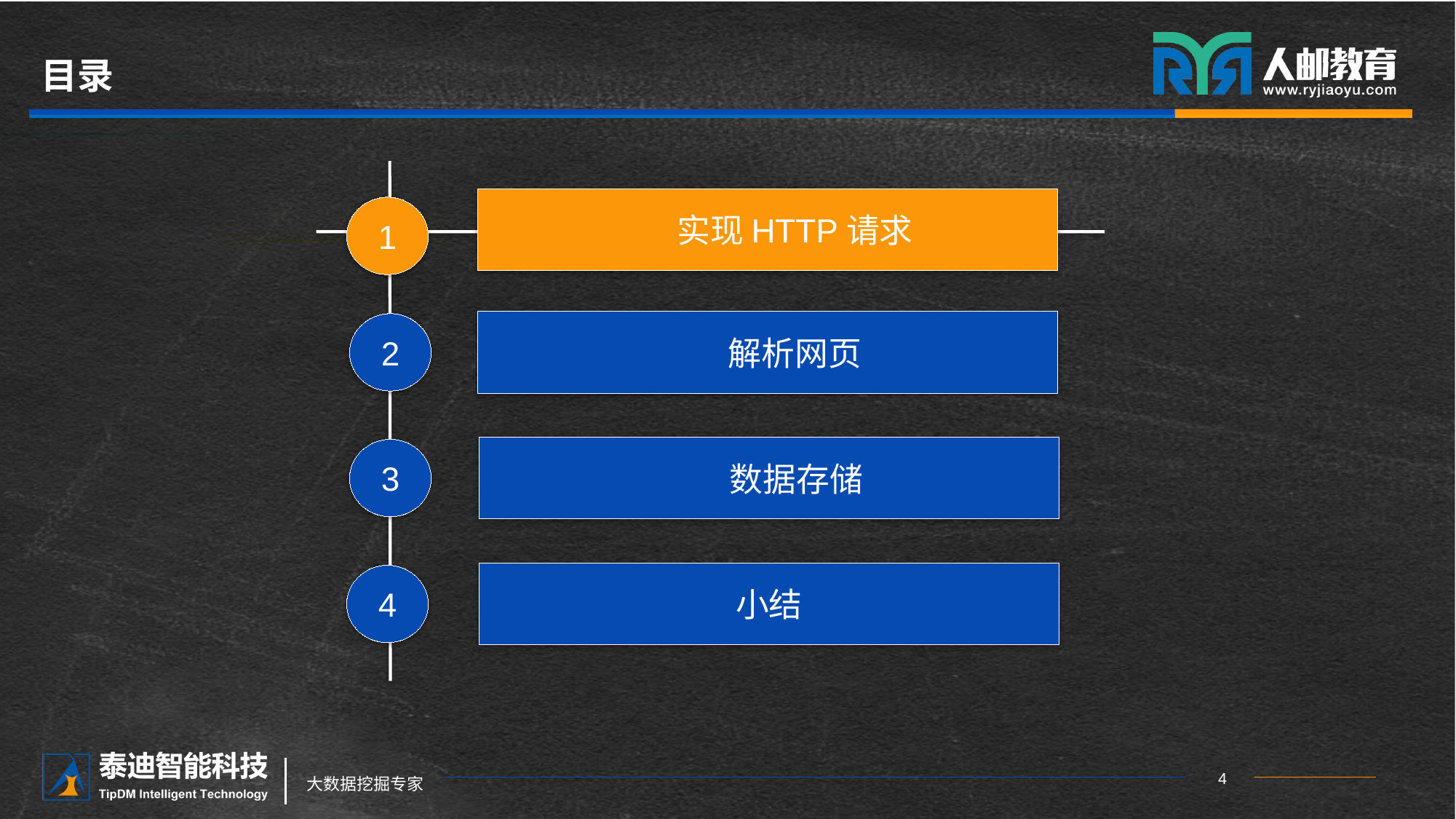

# 目录
实现HTTP请求
1

解析网页
2
数据存储
3
小结
4